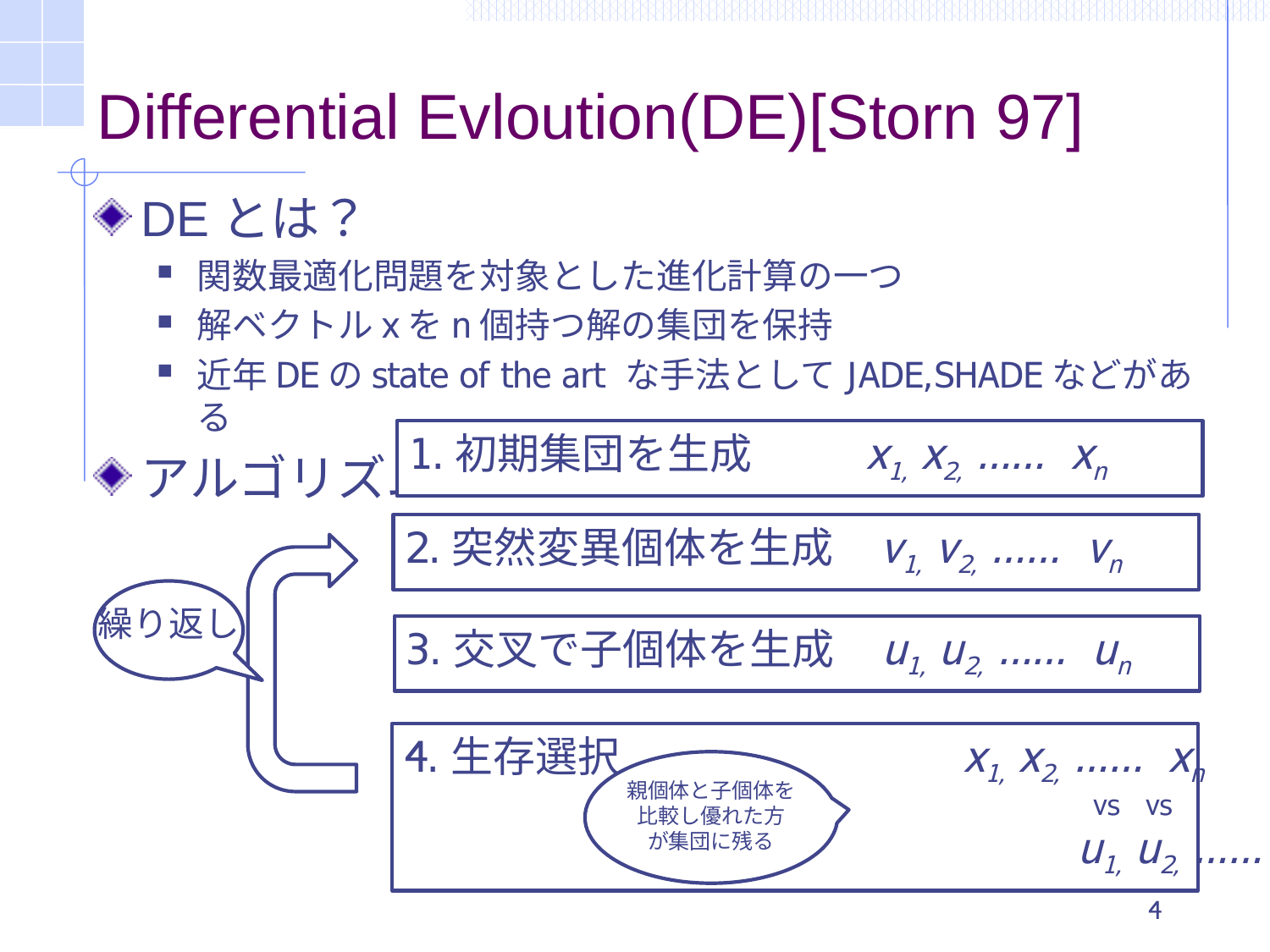

# Differential Evloution(DE)[Storn 97]
DEとは？
関数最適化問題を対象とした進化計算の一つ
解ベクトルxをn個持つ解の集団を保持
近年DEのstate of the art な手法としてJADE,SHADEなどがある
アルゴリズム
1.初期集団を生成           x1, x2, ……  xn
2.突然変異個体を生成    v1, v2, ……  vn
繰り返し

3.交叉で子個体を生成    u1, u2, ……  un
4.生存選択  　　　　　　　  x1, x2, ……  xn
　　　　　　　　　　　　　　　　　　　　　　　　 vs   vs               vs
 　　　　　　　　　　　　　　　　　　　　　　　 u1, u2, ……  un

親個体と子個体を
比較し優れた方
が集団に残る
4